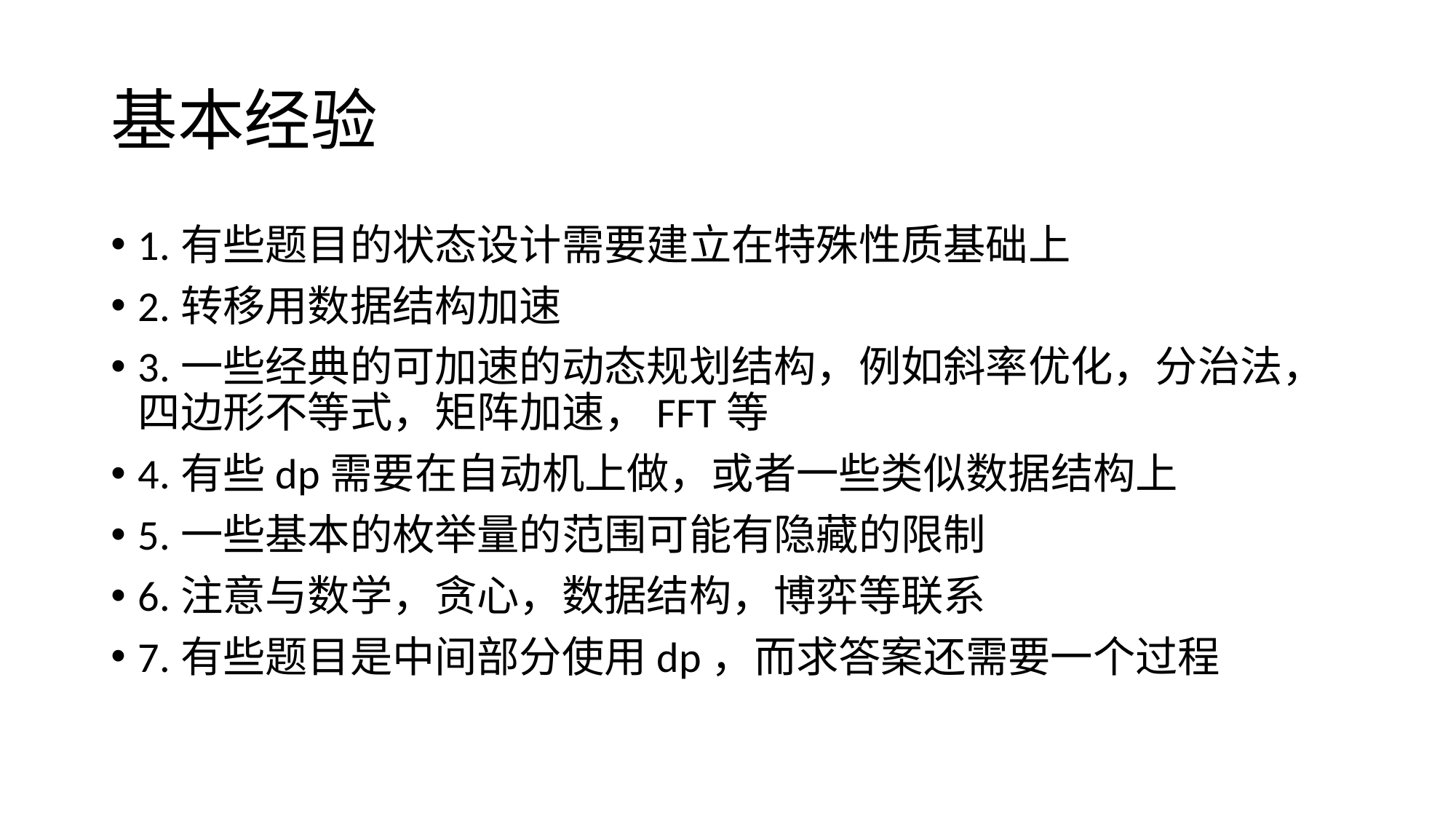

# 基本经验
1.有些题目的状态设计需要建立在特殊性质基础上
2.转移用数据结构加速
3.一些经典的可加速的动态规划结构，例如斜率优化，分治法，四边形不等式，矩阵加速，FFT等
4.有些dp需要在自动机上做，或者一些类似数据结构上
5.一些基本的枚举量的范围可能有隐藏的限制
6.注意与数学，贪心，数据结构，博弈等联系
7.有些题目是中间部分使用dp，而求答案还需要一个过程